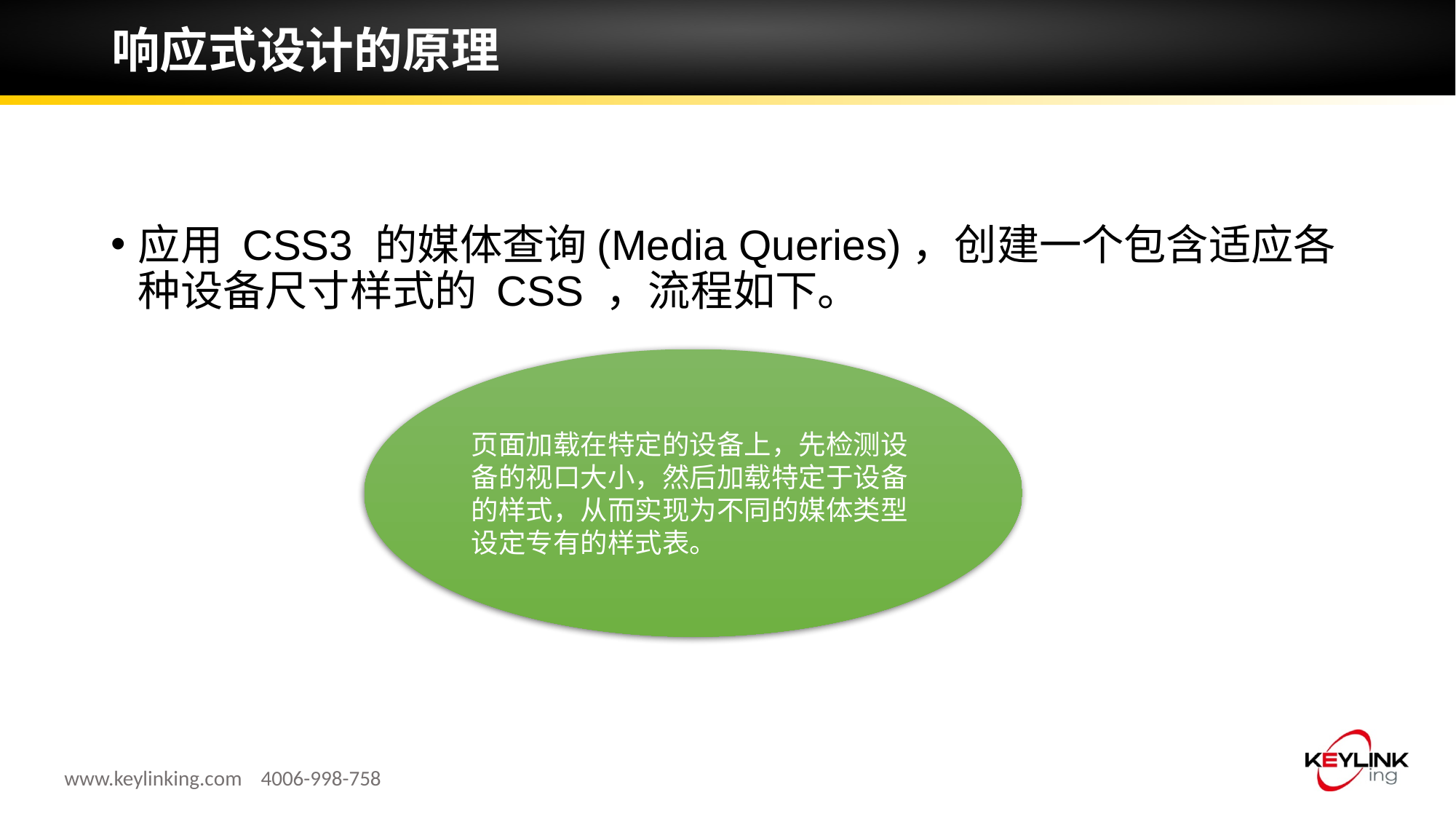

# 响应式设计的原理
应用 CSS3 的媒体查询(Media Queries)，创建一个包含适应各种设备尺寸样式的 CSS ，流程如下。

页面加载在特定的设备上，先检测设备的视口大小，然后加载特定于设备的样式，从而实现为不同的媒体类型设定专有的样式表。